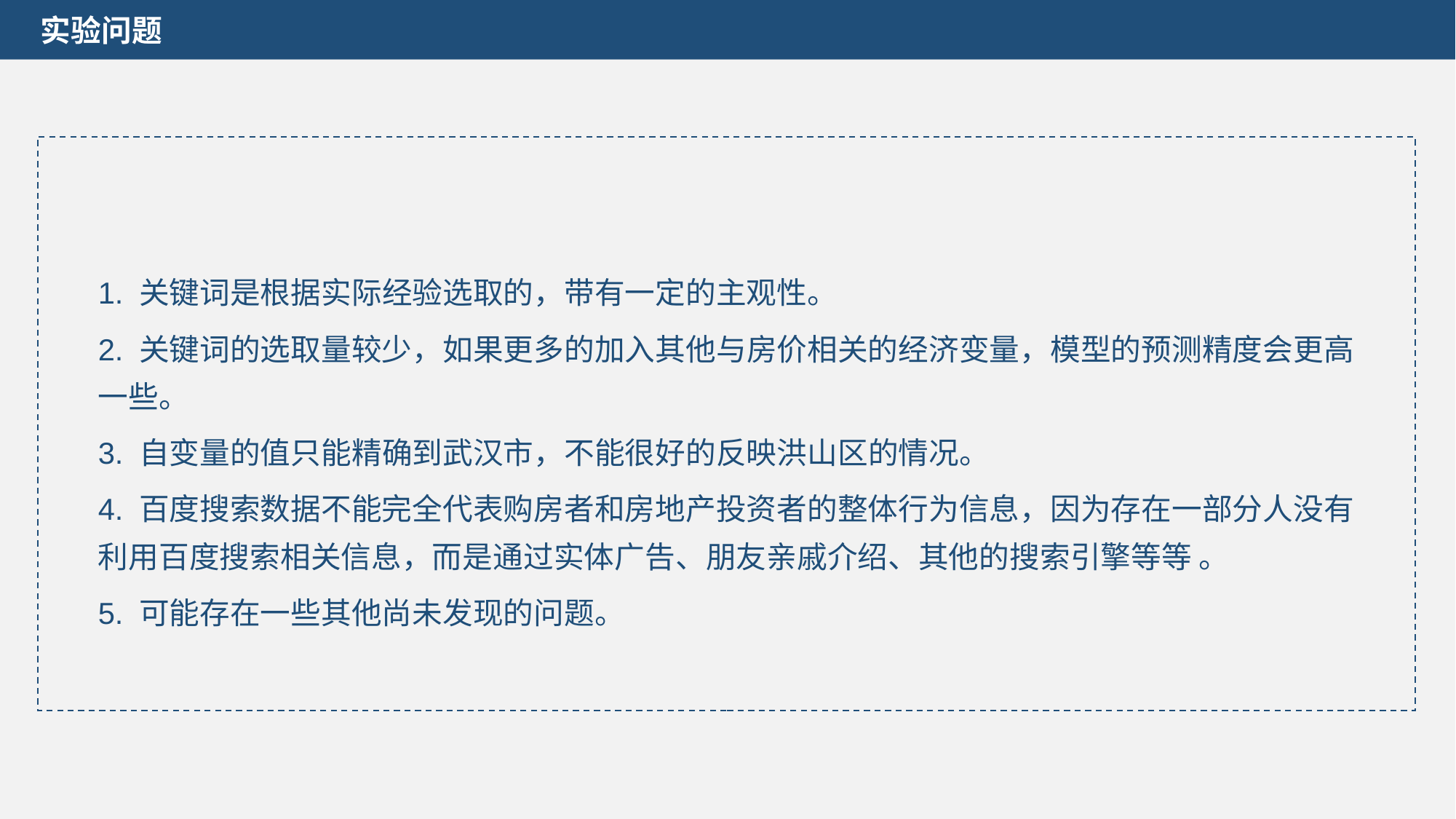

实验问题

1. 关键词是根据实际经验选取的，带有一定的主观性。
2. 关键词的选取量较少，如果更多的加入其他与房价相关的经济变量，模型的预测精度会更高一些。
3. 自变量的值只能精确到武汉市，不能很好的反映洪山区的情况。
4. 百度搜索数据不能完全代表购房者和房地产投资者的整体行为信息，因为存在一部分人没有利用百度搜索相关信息，而是通过实体广告、朋友亲戚介绍、其他的搜索引擎等等 。
5. 可能存在一些其他尚未发现的问题。